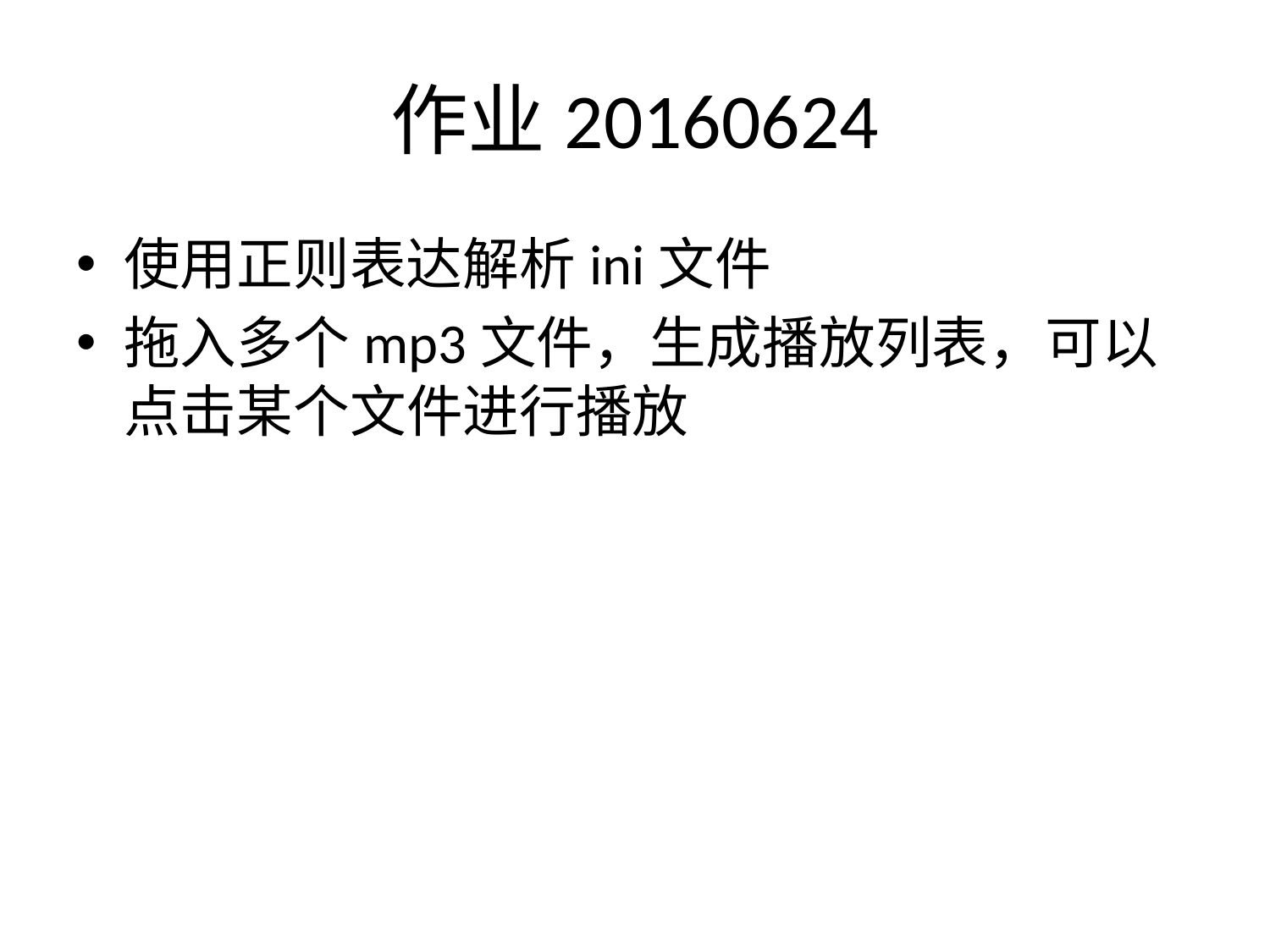

# 作业20160624
使用正则表达解析ini文件
拖入多个mp3文件，生成播放列表，可以点击某个文件进行播放